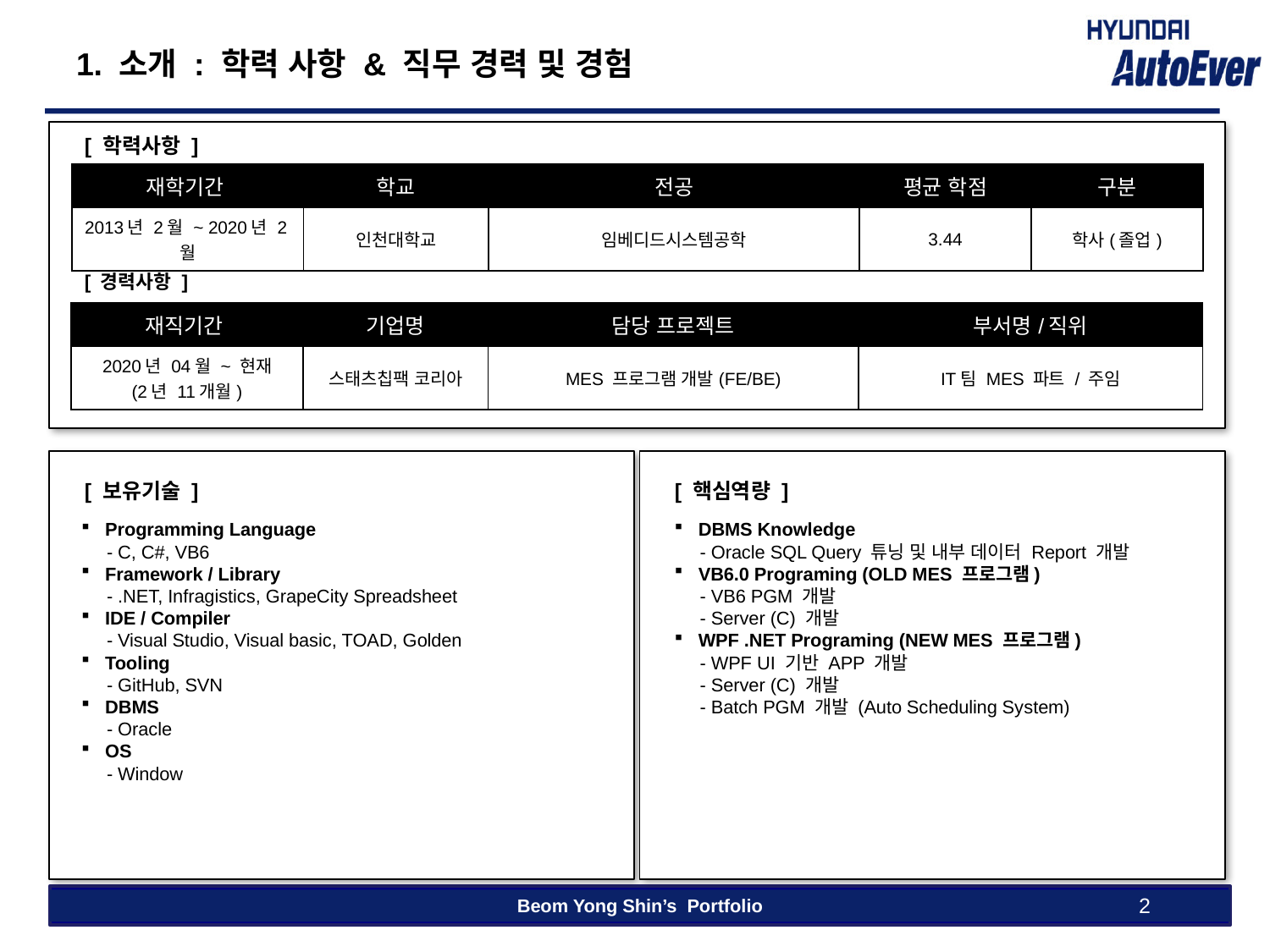

# 1. 소개 : 학력 사항 & 직무 경력 및 경험

[ 학력사항 ]
| 재학기간 | 학교 | 전공 | 평균 학점 | 구분 |
| --- | --- | --- | --- | --- |
| 2013년 2월 ~ 2020년 2월 | 인천대학교 | 임베디드시스템공학 | 3.44 | 학사(졸업) |
[ 경력사항 ]
| 재직기간 | 기업명 | 담당 프로젝트 | 부서명/직위 |
| --- | --- | --- | --- |
| 2020년 04월 ~ 현재 (2년 11개월) | 스태츠칩팩 코리아 | MES 프로그램 개발(FE/BE) | IT팀 MES 파트 / 주임 |

[ 보유기술 ]
Programming Language
     - C, C#, VB6
Framework / Library
     - .NET, Infragistics, GrapeCity Spreadsheet
IDE / Compiler
     - Visual Studio, Visual basic, TOAD, Golden
Tooling
     - GitHub, SVN
DBMS
     - Oracle
OS
     - Window
[ 핵심역량 ]
DBMS Knowledge
     - Oracle SQL Query 튜닝 및 내부 데이터 Report 개발
VB6.0 Programing (OLD MES 프로그램)
     - VB6 PGM 개발
     - Server (C) 개발
WPF .NET Programing (NEW MES 프로그램)
     - WPF UI 기반 APP 개발
     - Server (C) 개발
     - Batch PGM 개발 (Auto Scheduling System)